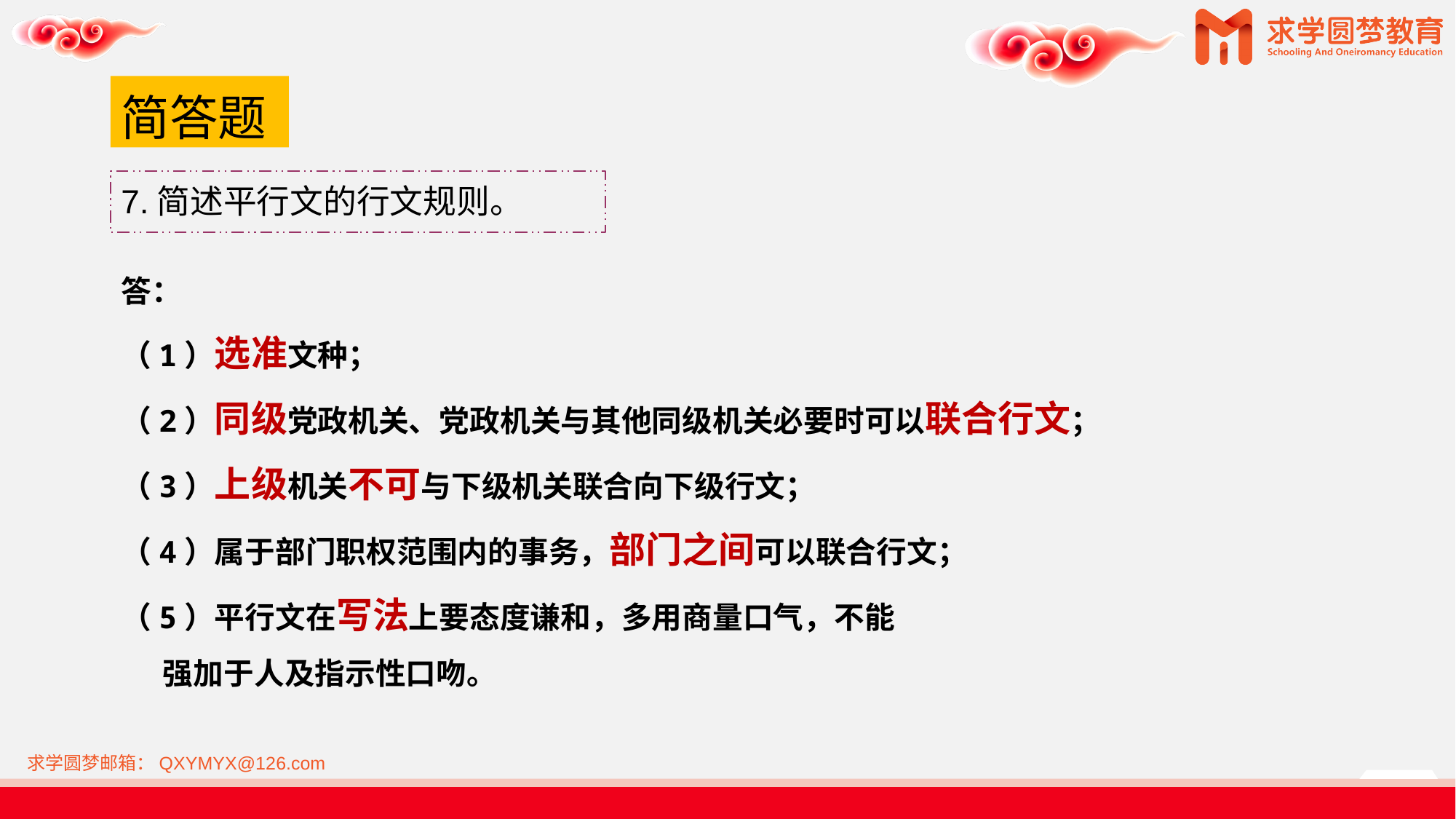

# 简答题
7.简述平行文的行文规则。
答：
（1）选准文种；
（2）同级党政机关、党政机关与其他同级机关必要时可以联合行文；
（3）上级机关不可与下级机关联合向下级行文；
（4）属于部门职权范围内的事务，部门之间可以联合行文；
（5）平行文在写法上要态度谦和，多用商量口气，不能
     强加于人及指示性口吻。